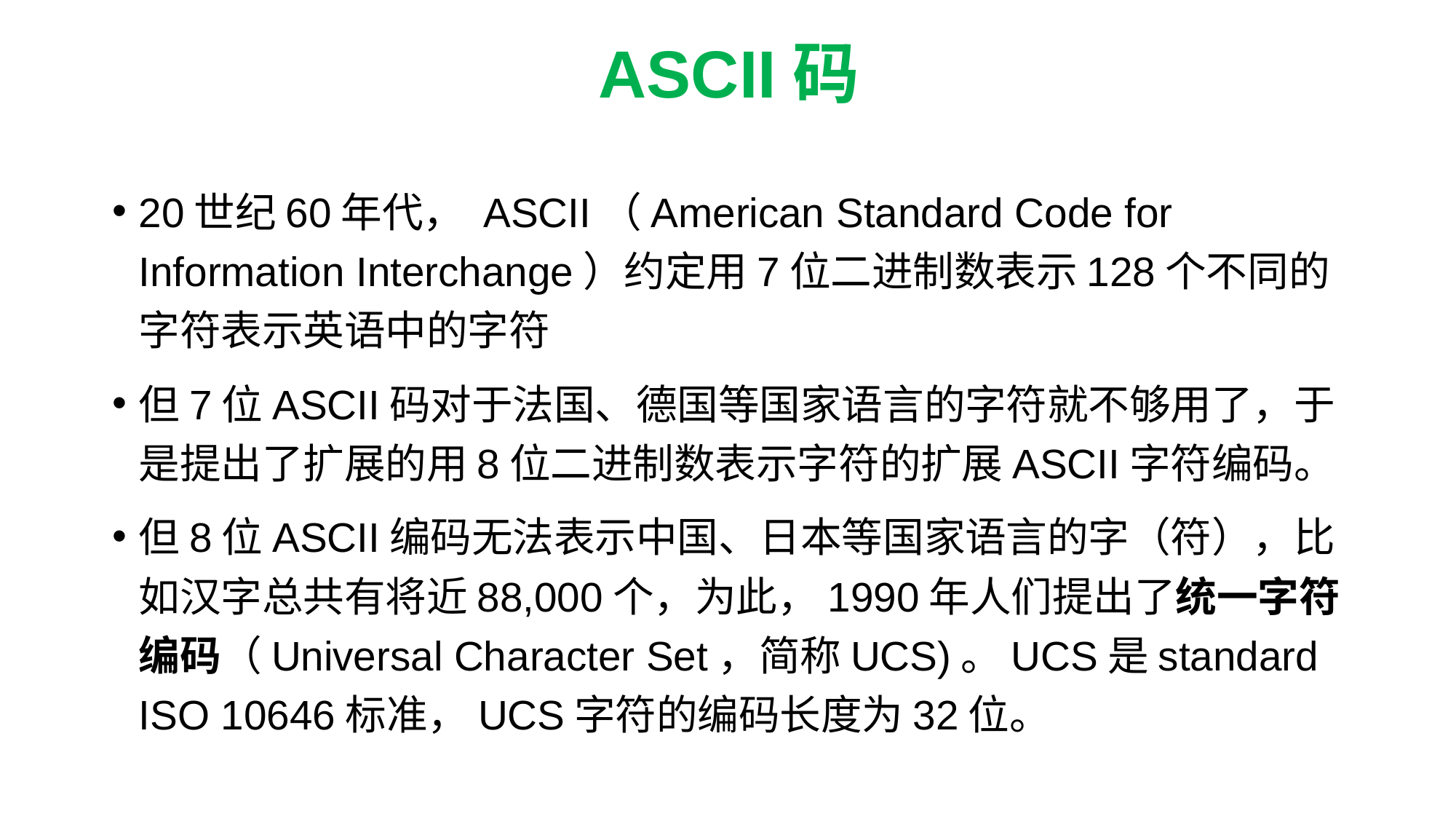

# ASCII码
20世纪60年代， ASCII（American Standard Code for Information Interchange）约定用7位二进制数表示128个不同的字符表示英语中的字符
但7位ASCII码对于法国、德国等国家语言的字符就不够用了，于是提出了扩展的用8位二进制数表示字符的扩展ASCII字符编码。
但8位ASCII编码无法表示中国、日本等国家语言的字（符），比如汉字总共有将近88,000个，为此，1990年人们提出了统一字符编码（Universal Character Set，简称UCS)。UCS是standard ISO 10646标准，UCS字符的编码长度为32位。